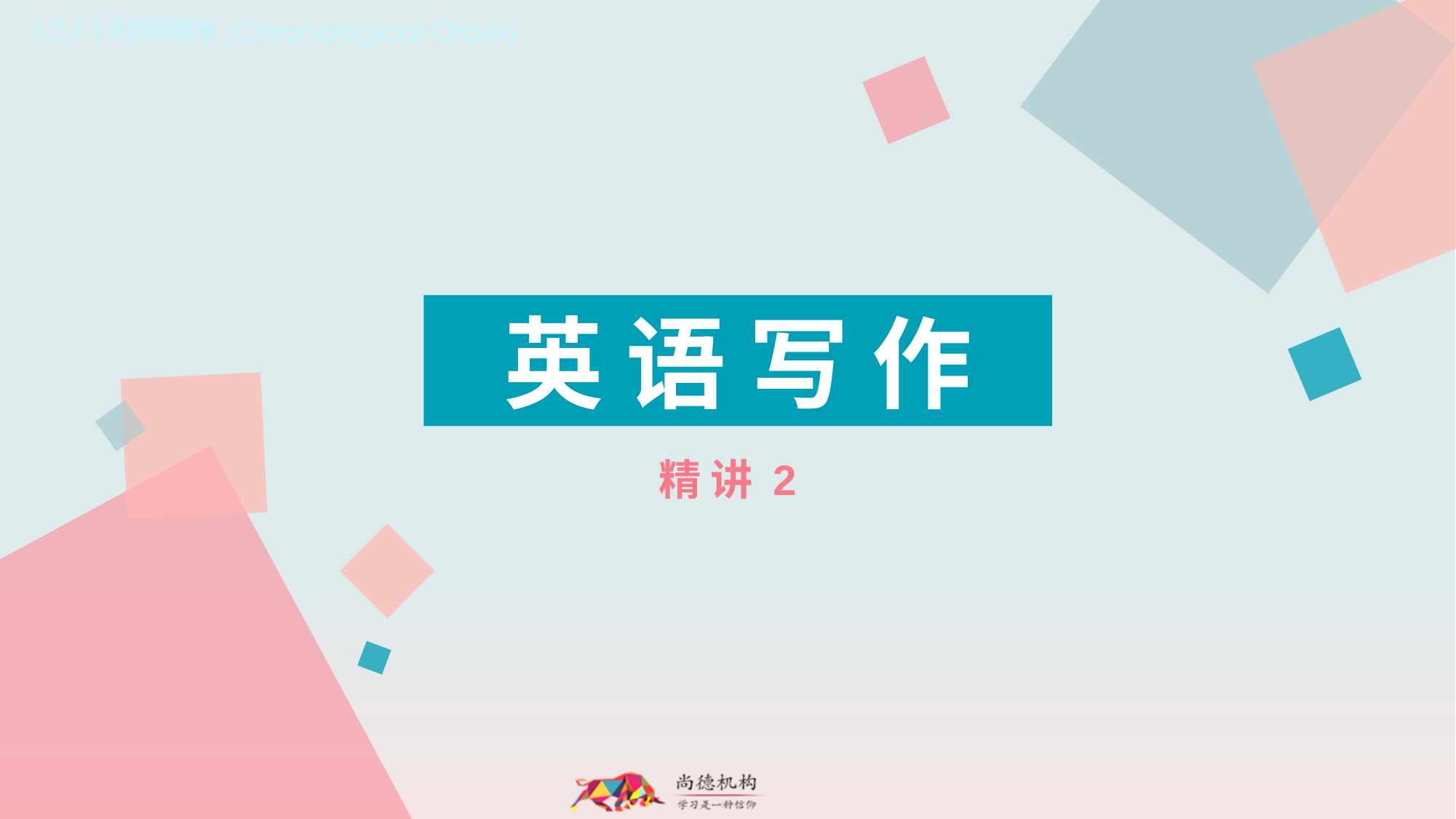

1.2.1.1时间顺序(Chronological Order)

英 语 写 作
精 讲 2